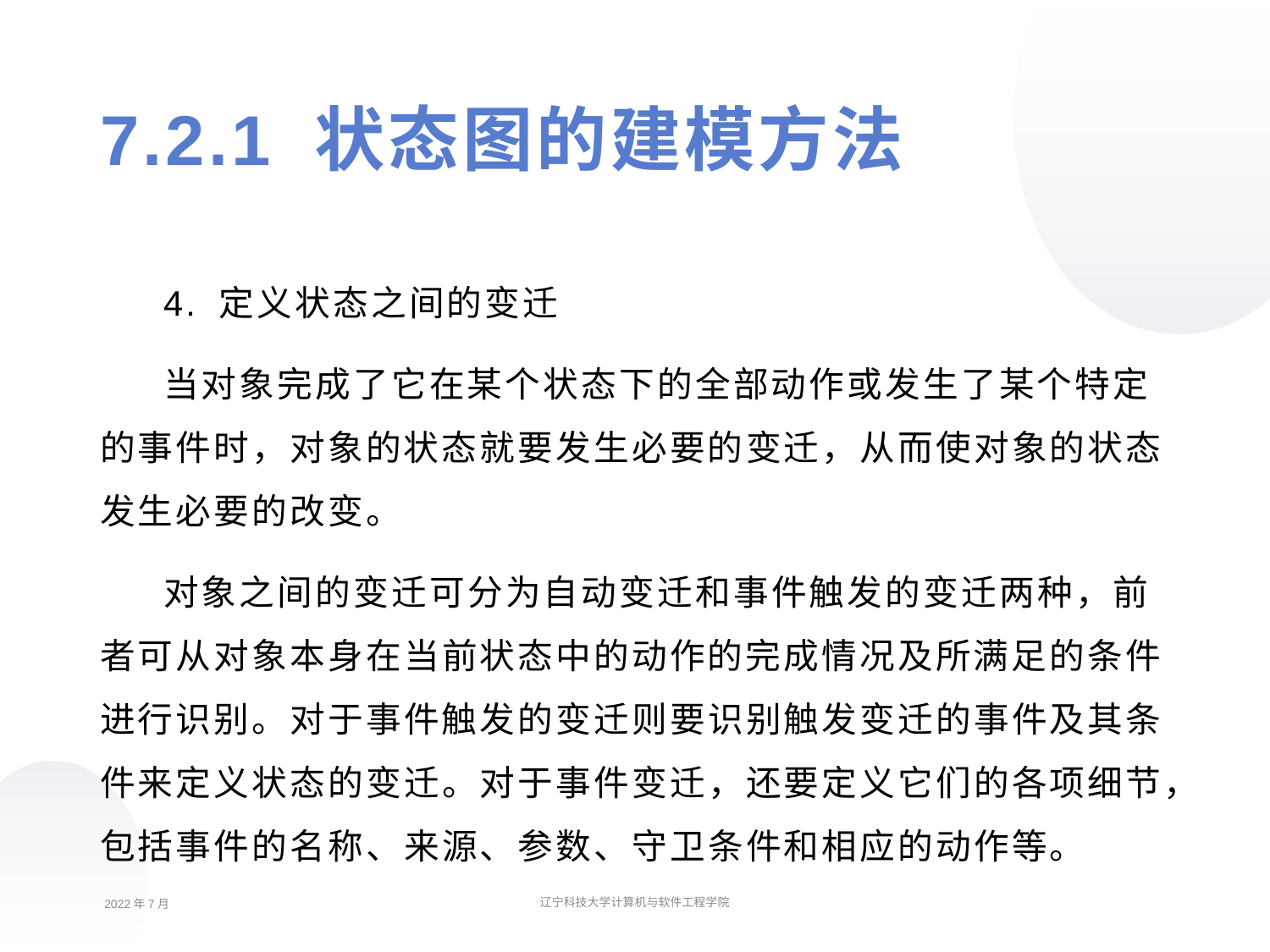

7.2.1 状态图的建模方法
4. 定义状态之间的变迁
当对象完成了它在某个状态下的全部动作或发生了某个特定的事件时，对象的状态就要发生必要的变迁，从而使对象的状态发生必要的改变。
对象之间的变迁可分为自动变迁和事件触发的变迁两种，前者可从对象本身在当前状态中的动作的完成情况及所满足的条件进行识别。对于事件触发的变迁则要识别触发变迁的事件及其条件来定义状态的变迁。对于事件变迁，还要定义它们的各项细节，包括事件的名称、来源、参数、守卫条件和相应的动作等。

2022年7月
辽宁科技大学计算机与软件工程学院
38